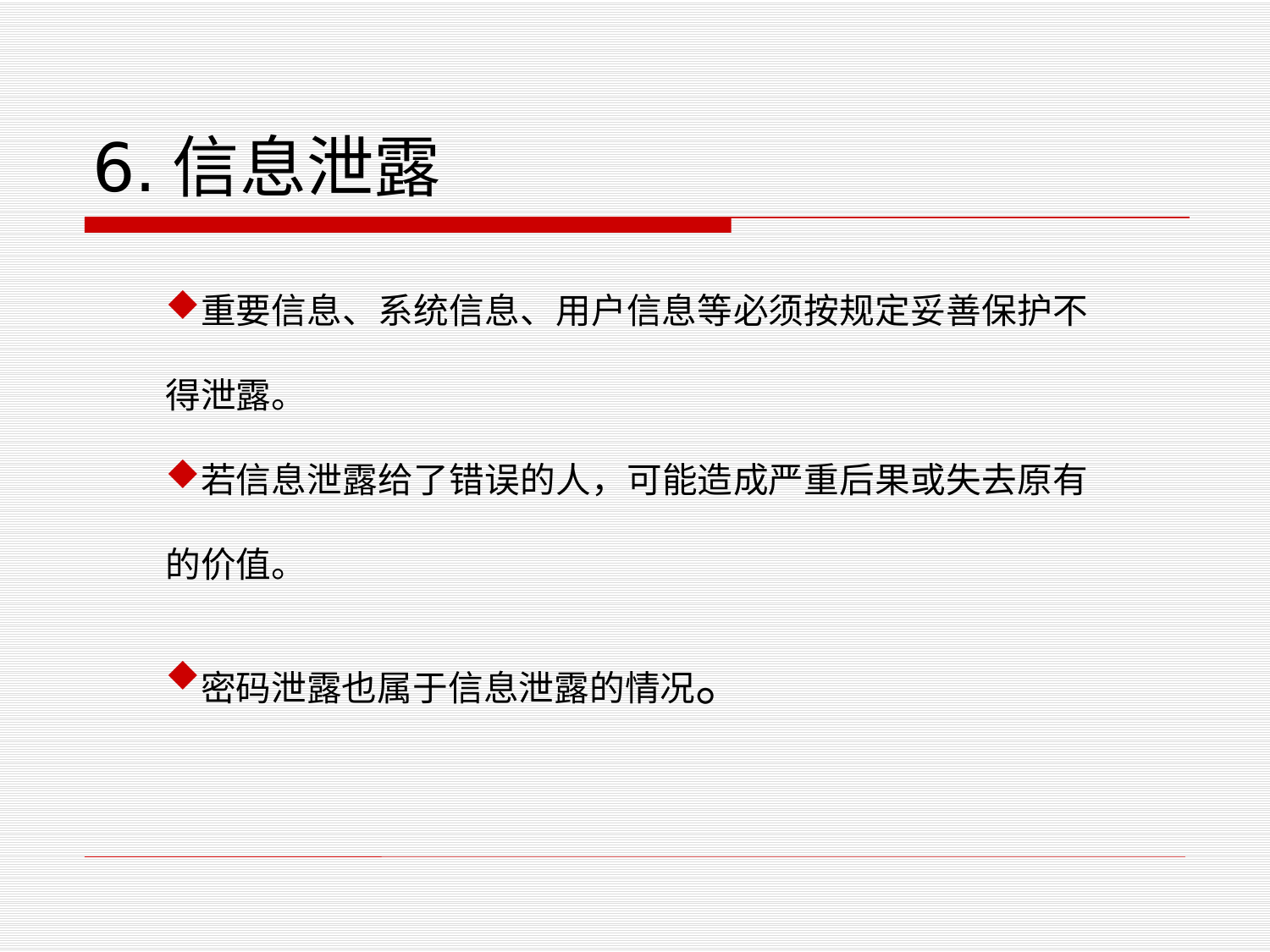

# 6.信息泄露
重要信息、系统信息、用户信息等必须按规定妥善保护不得泄露。
若信息泄露给了错误的人，可能造成严重后果或失去原有的价值。
密码泄露也属于信息泄露的情况。